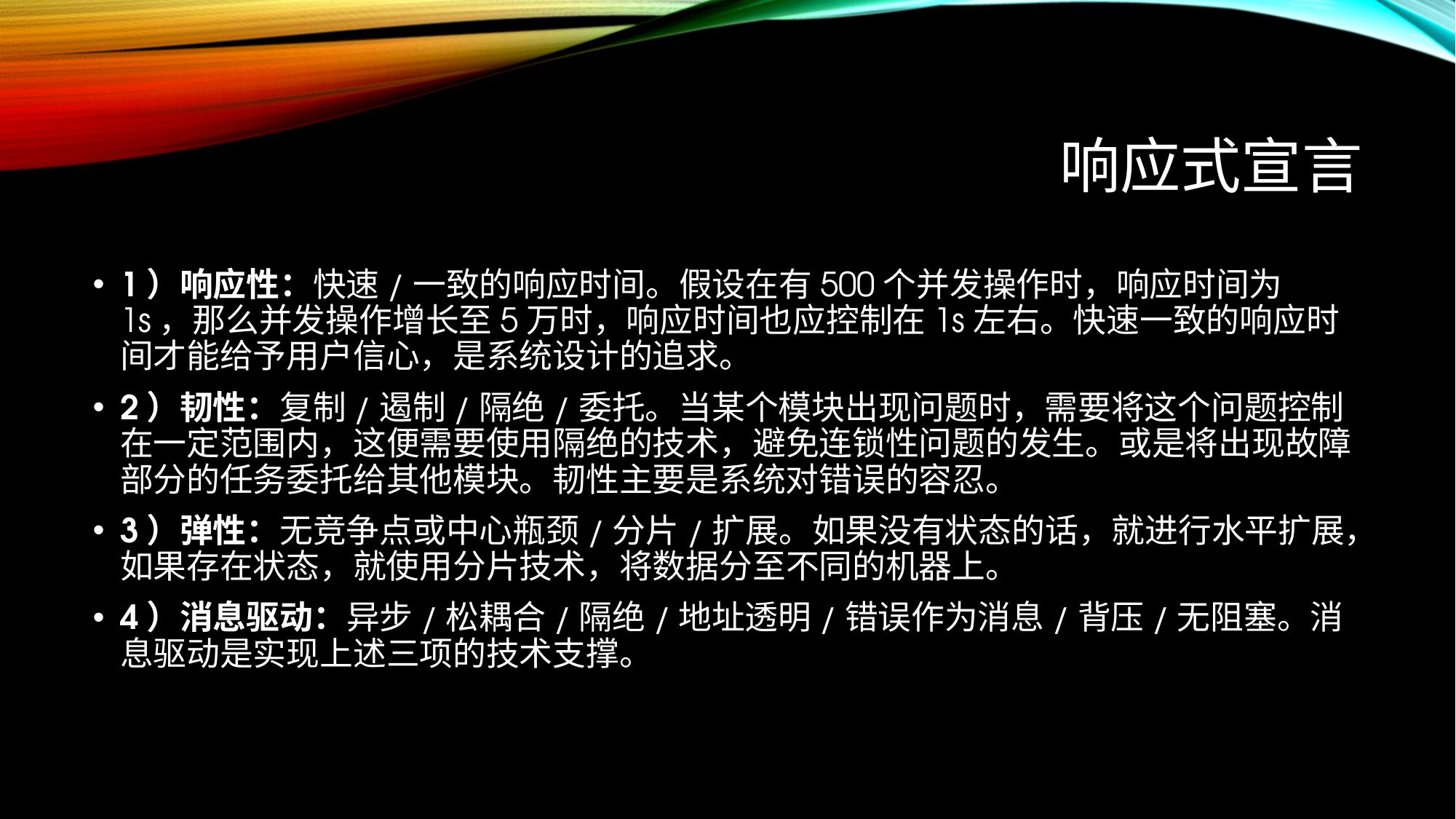

# 响应式宣言
1）响应性：快速/一致的响应时间。假设在有500个并发操作时，响应时间为1s，那么并发操作增长至5万时，响应时间也应控制在1s左右。快速一致的响应时间才能给予用户信心，是系统设计的追求。
2）韧性：复制/遏制/隔绝/委托。当某个模块出现问题时，需要将这个问题控制在一定范围内，这便需要使用隔绝的技术，避免连锁性问题的发生。或是将出现故障部分的任务委托给其他模块。韧性主要是系统对错误的容忍。
3）弹性：无竞争点或中心瓶颈/分片/扩展。如果没有状态的话，就进行水平扩展，如果存在状态，就使用分片技术，将数据分至不同的机器上。
4）消息驱动：异步/松耦合/隔绝/地址透明/错误作为消息/背压/无阻塞。消息驱动是实现上述三项的技术支撑。